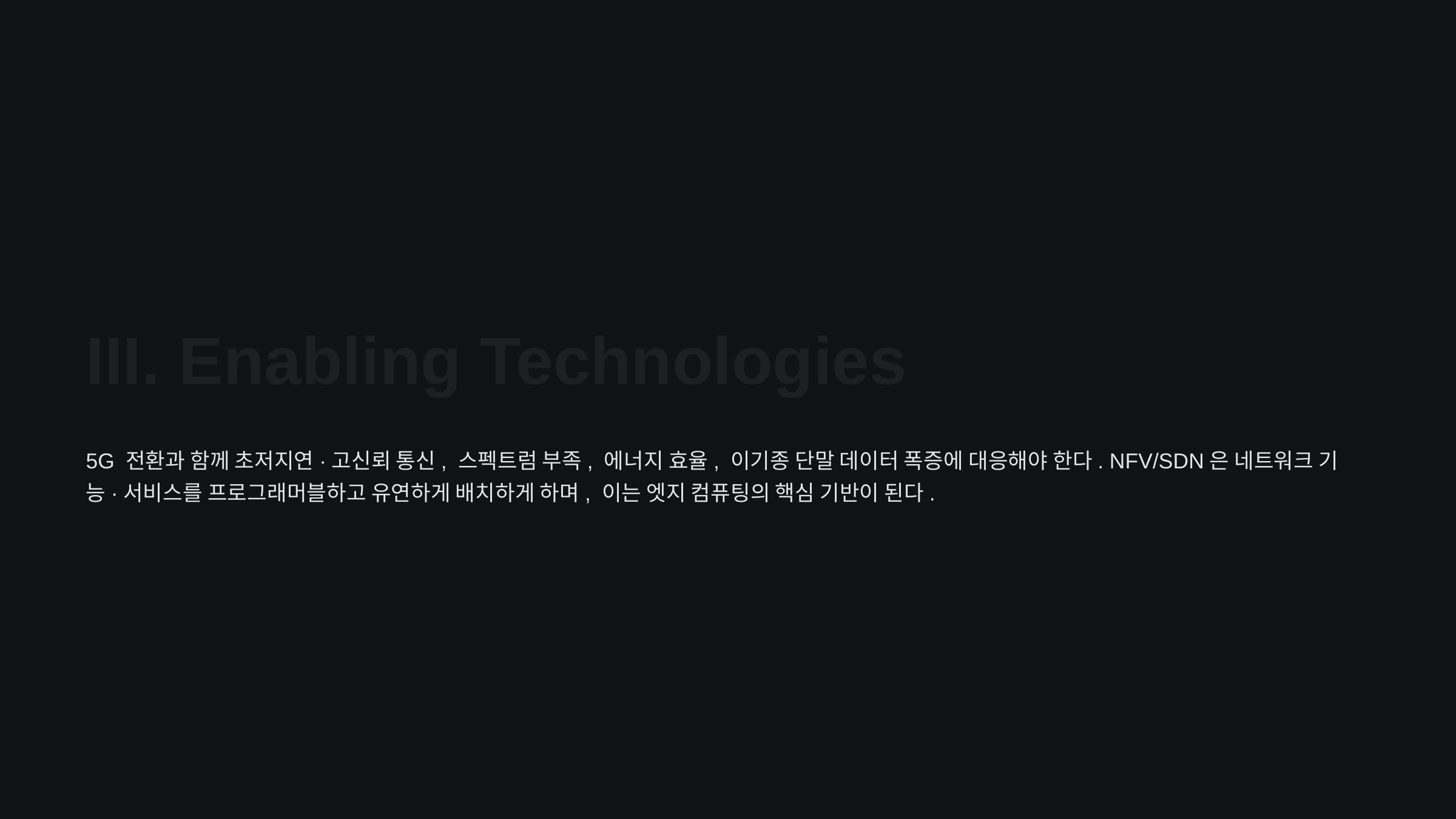

III. Enabling Technologies
5G 전환과 함께 초저지연·고신뢰 통신, 스펙트럼 부족, 에너지 효율, 이기종 단말 데이터 폭증에 대응해야 한다. NFV/SDN은 네트워크 기능·서비스를 프로그래머블하고 유연하게 배치하게 하며, 이는 엣지 컴퓨팅의 핵심 기반이 된다.